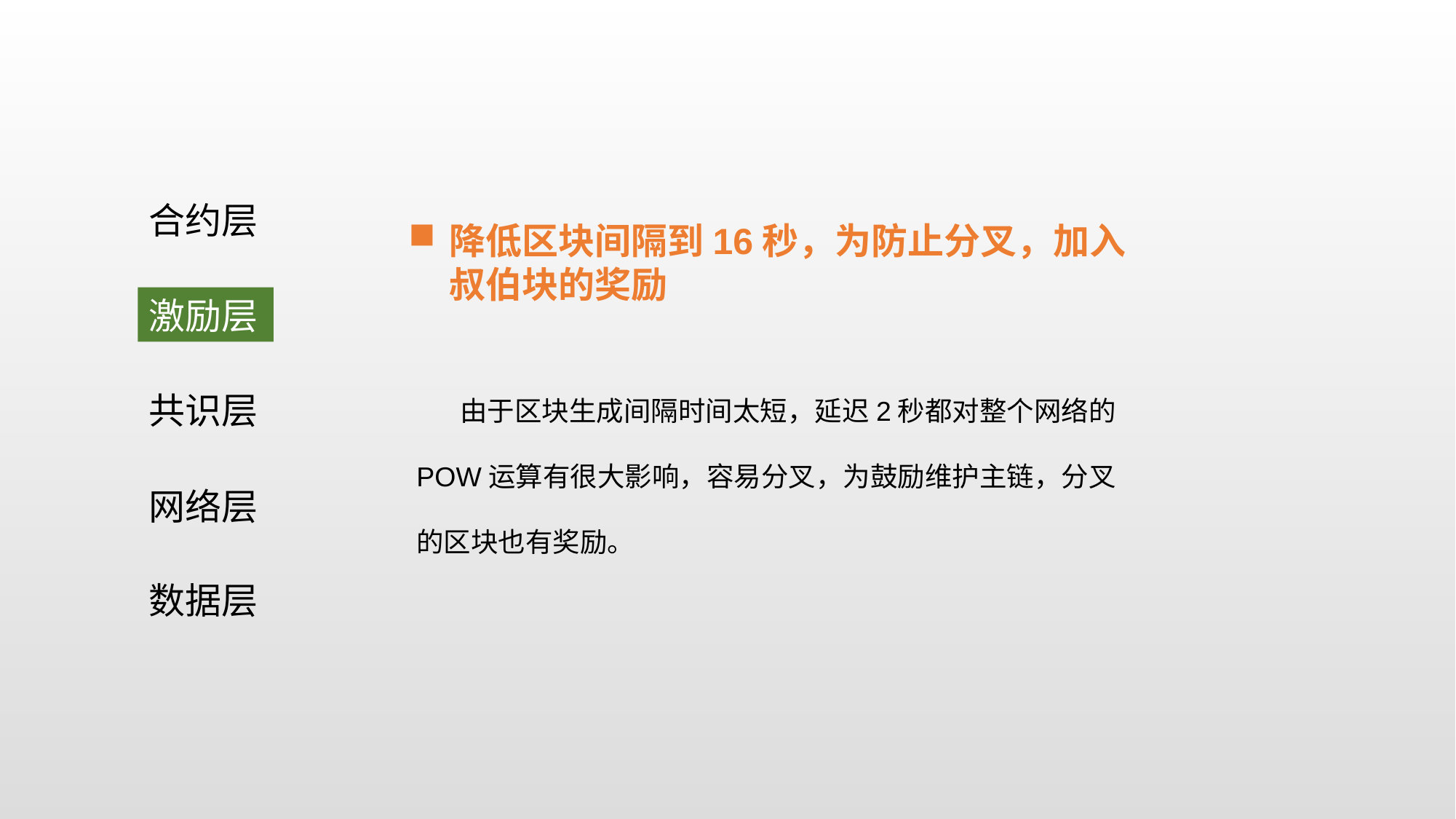

合约层
降低区块间隔到16秒，为防止分叉，加入叔伯块的奖励
激励层
      由于区块生成间隔时间太短，延迟2秒都对整个网络的POW运算有很大影响，容易分叉，为鼓励维护主链，分叉的区块也有奖励。
共识层
网络层
数据层